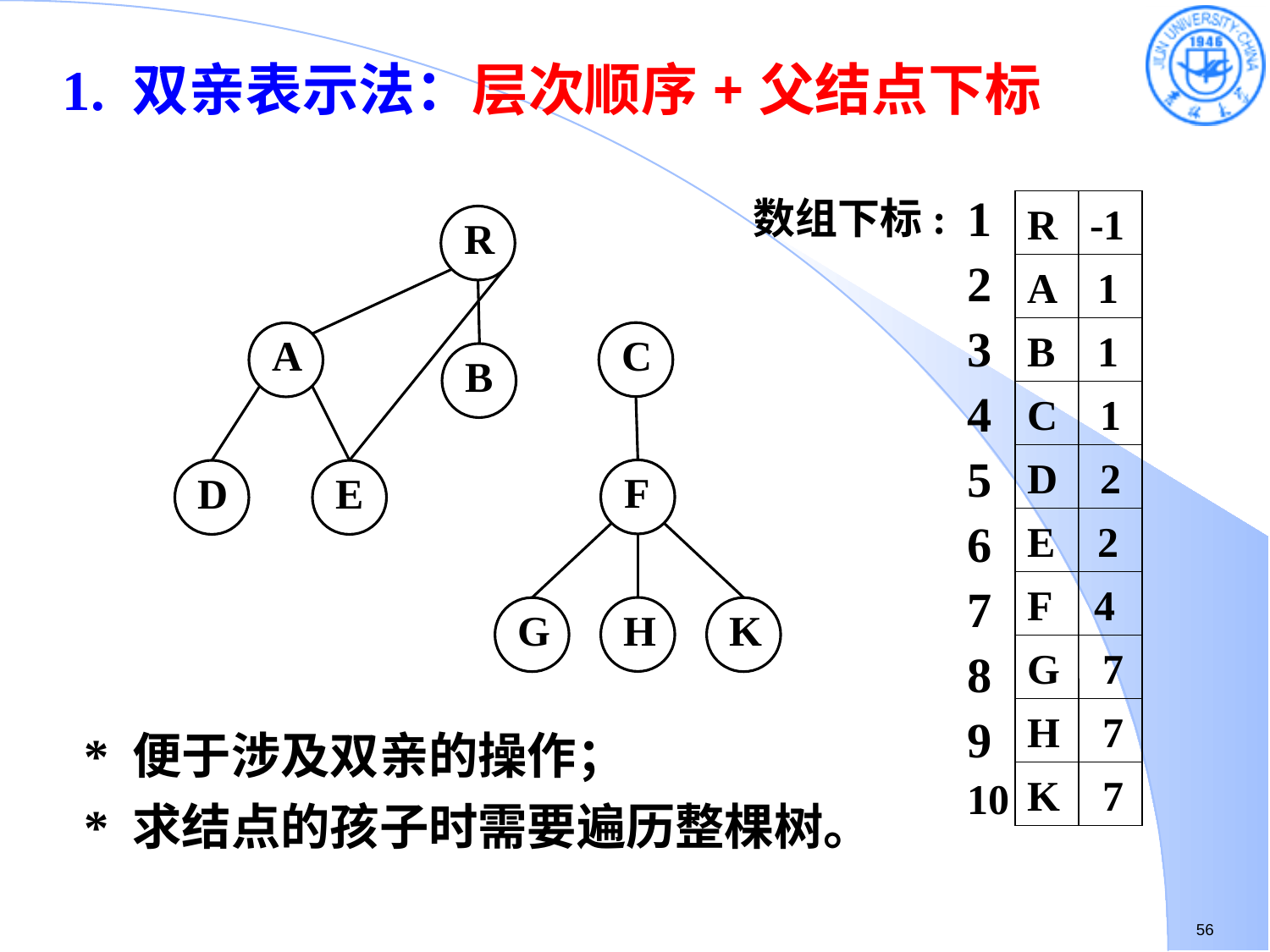

# 1. 双亲表示法：层次顺序+父结点下标
1
2
3
4
5
6
7
8
9
10
数组下标:
R   -1

A    1

B    1

C    1

D    2

E    2

F    4

G    7

H    7

K    7

R

C

A

B

F

D

E

H

G

K
* 便于涉及双亲的操作；
* 求结点的孩子时需要遍历整棵树。